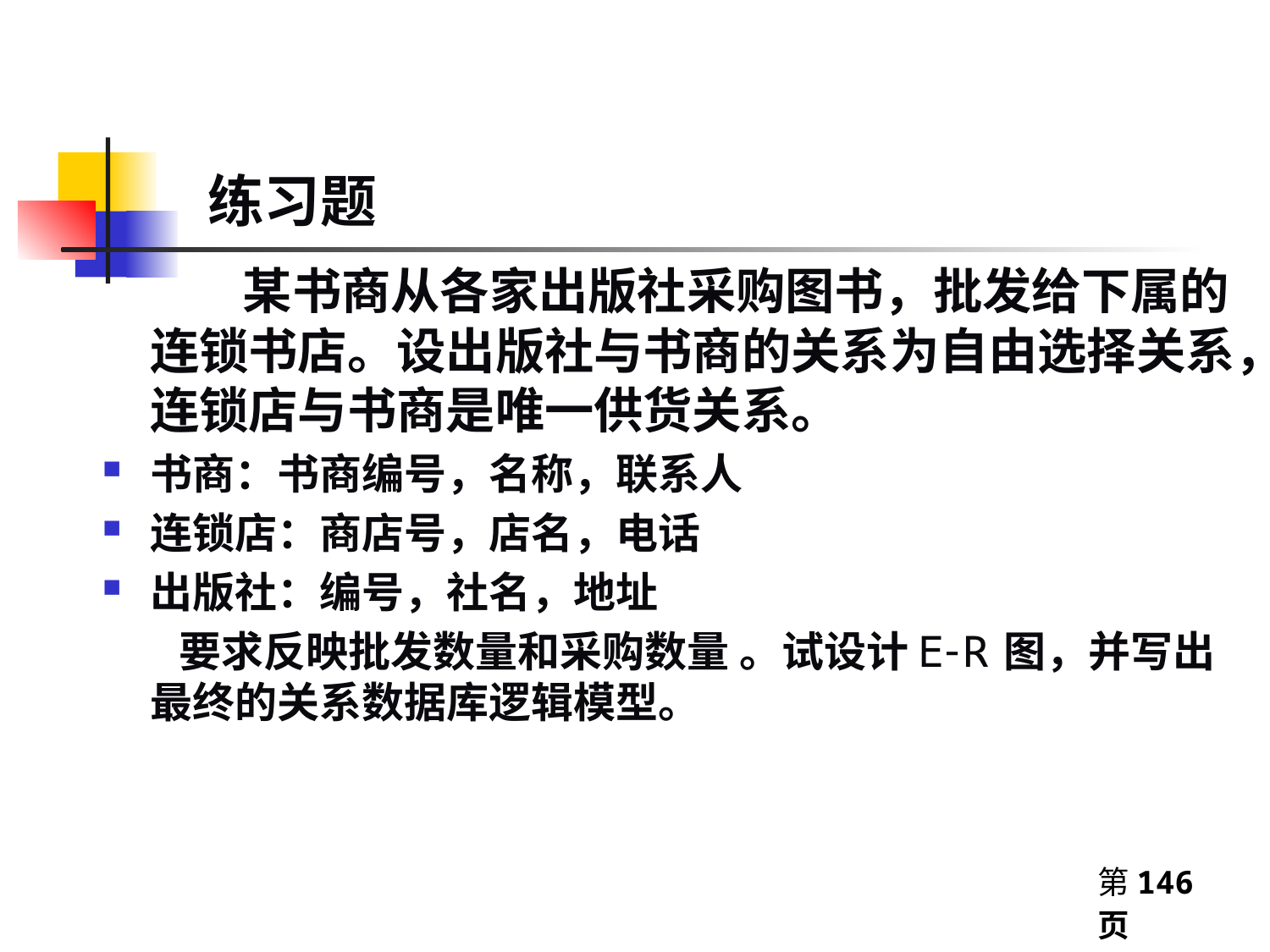

练习题
          某书商从各家出版社采购图书，批发给下属的连锁书店。设出版社与书商的关系为自由选择关系，连锁店与书商是唯一供货关系。
书商：书商编号，名称，联系人
连锁店：商店号，店名，电话
出版社：编号，社名，地址
       要求反映批发数量和采购数量 。试设计E-R图，并写出最终的关系数据库逻辑模型。